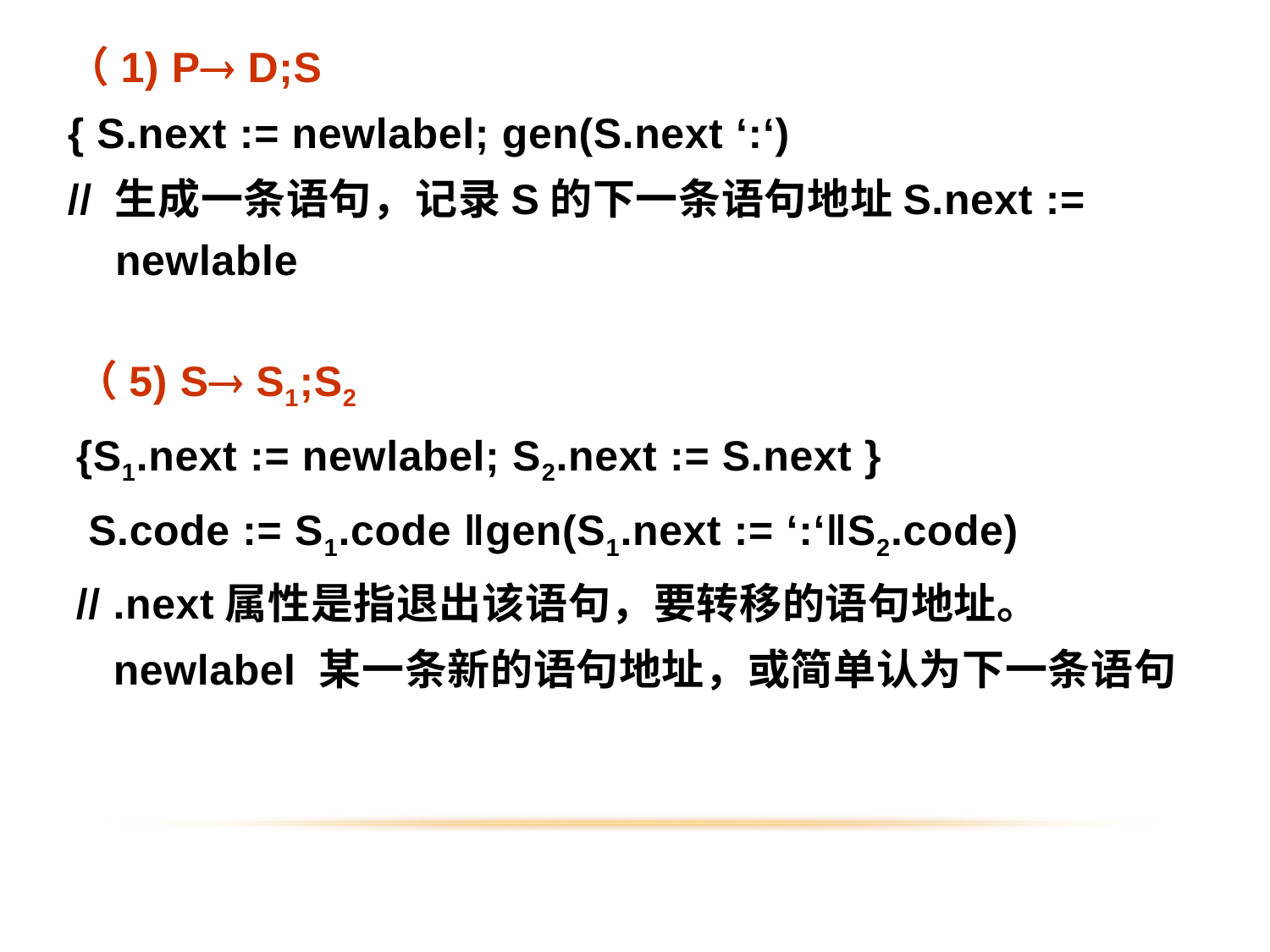

（1) P→ D;S
{ S.next := newlabel; gen(S.next ‘:‘)
// 生成一条语句，记录S的下一条语句地址S.next := newlable
（5) S→ S1;S2
{S1.next := newlabel; S2.next := S.next }
 S.code := S1.code ‖gen(S1.next := ‘:‘‖S2.code)
// .next属性是指退出该语句，要转移的语句地址。
   newlabel 某一条新的语句地址，或简单认为下一条语句